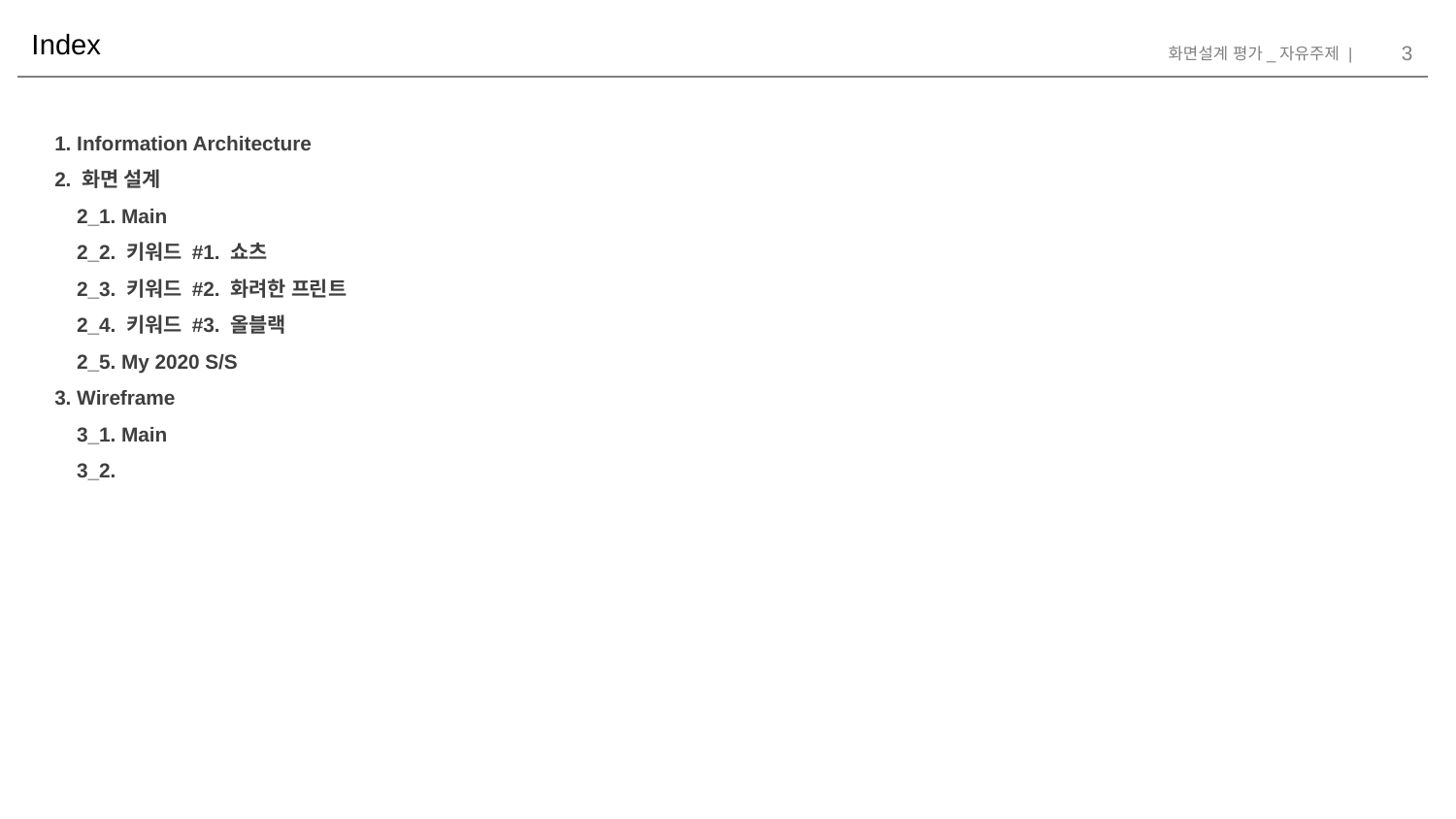

Index
3
1. Information Architecture
2. 화면 설계
    2_1. Main
    2_2. 키워드 #1. 쇼츠
    2_3. 키워드 #2. 화려한 프린트
    2_4. 키워드 #3. 올블랙
    2_5. My 2020 S/S
3. Wireframe
    3_1. Main
    3_2.